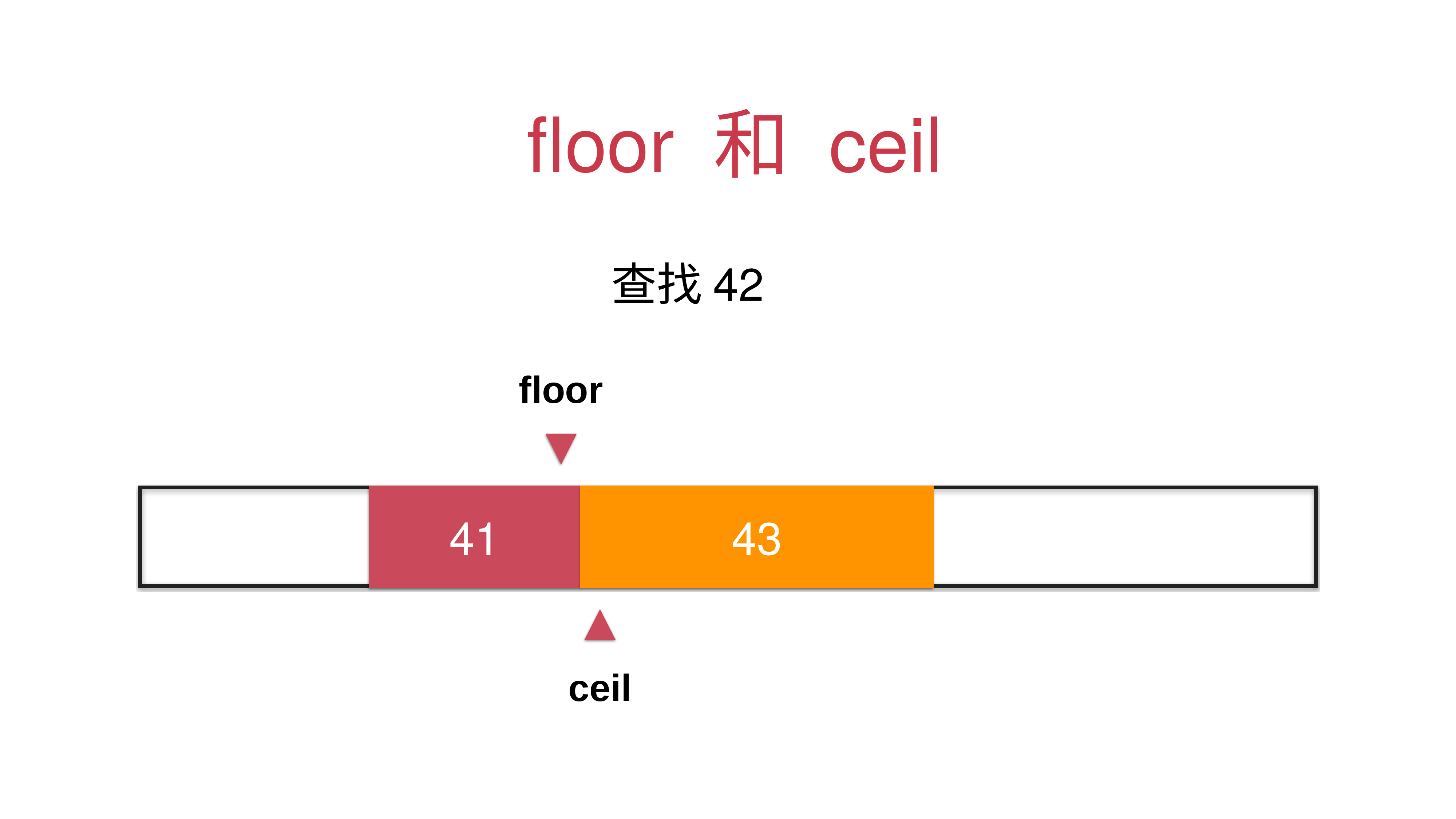

# floor 和 ceil
查找42
floor

41
43

ceil